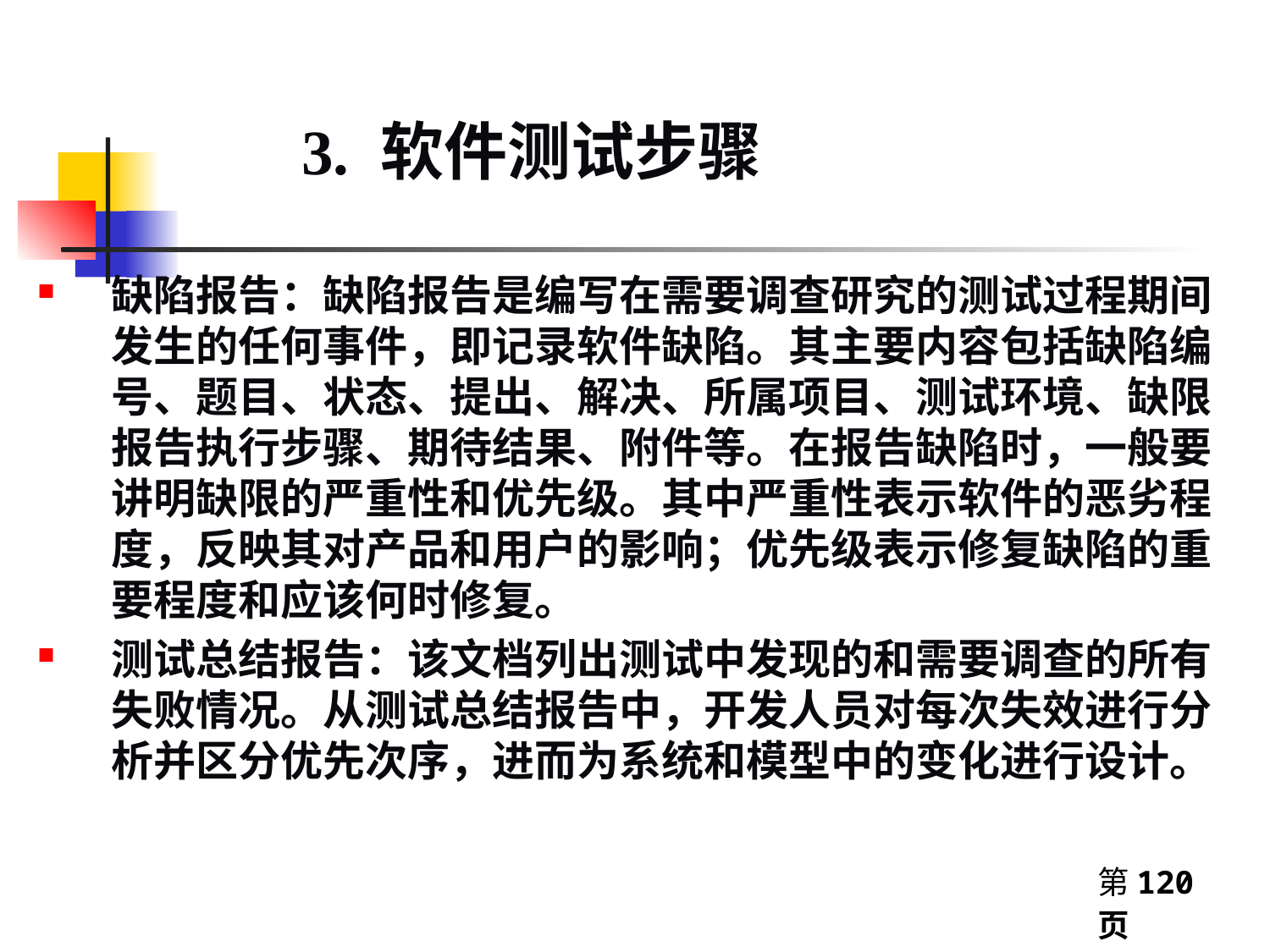

3. 软件测试步骤

缺陷报告：缺陷报告是编写在需要调查研究的测试过程期间发生的任何事件，即记录软件缺陷。其主要内容包括缺陷编号、题目、状态、提出、解决、所属项目、测试环境、缺限报告执行步骤、期待结果、附件等。在报告缺陷时，一般要讲明缺限的严重性和优先级。其中严重性表示软件的恶劣程度，反映其对产品和用户的影响；优先级表示修复缺陷的重要程度和应该何时修复。
测试总结报告：该文档列出测试中发现的和需要调查的所有失败情况。从测试总结报告中，开发人员对每次失效进行分析并区分优先次序，进而为系统和模型中的变化进行设计。